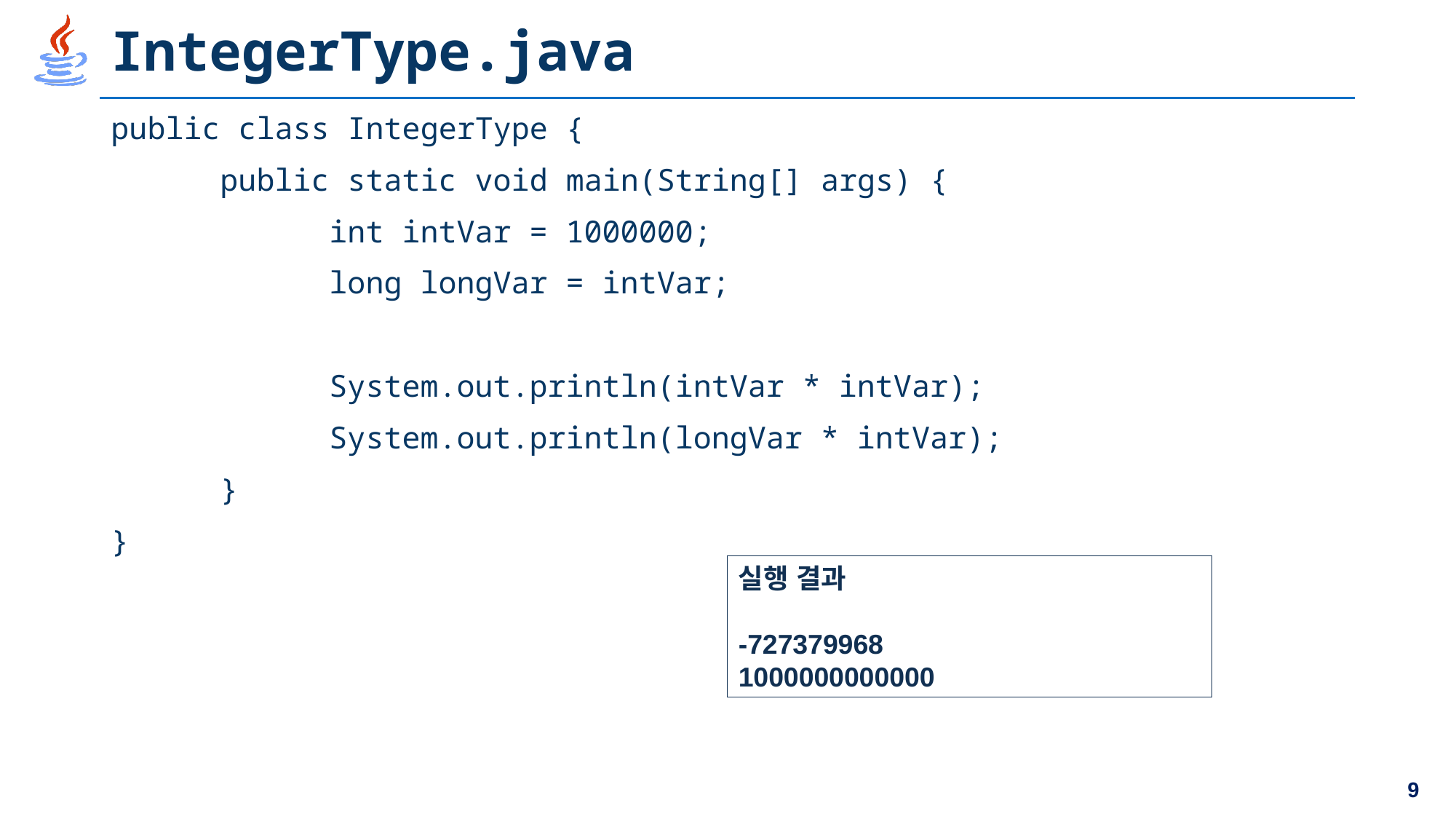

# IntegerType.java
public class IntegerType {
	public static void main(String[] args) {
		int intVar = 1000000;
		long longVar = intVar;

		System.out.println(intVar * intVar);
		System.out.println(longVar * intVar);
	}
}
실행 결과

-727379968
1000000000000
9